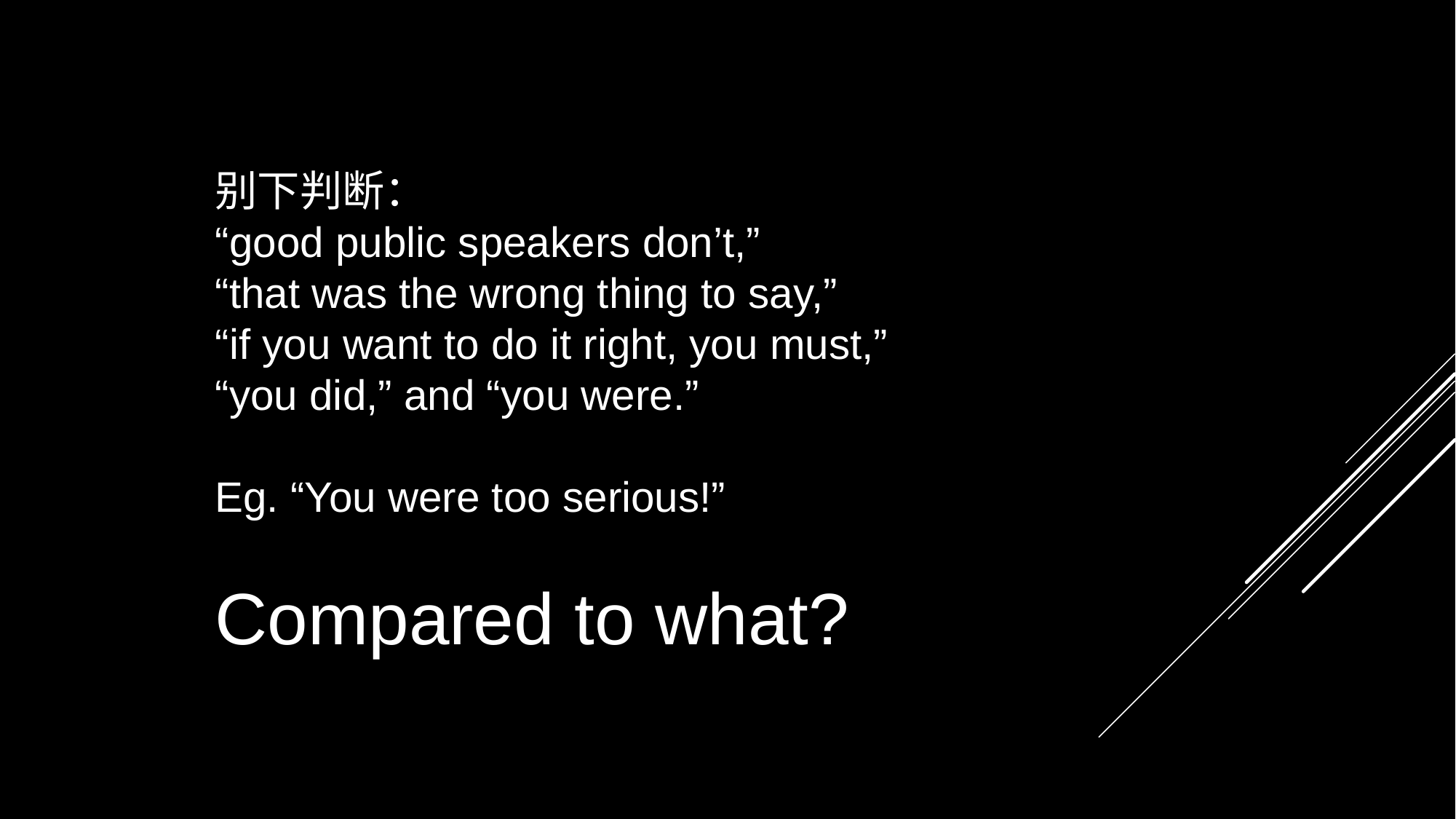

别下判断：
“good public speakers don’t,”
“that was the wrong thing to say,”
“if you want to do it right, you must,”
“you did,” and “you were.”

Eg. “You were too serious!”

Compared to what?